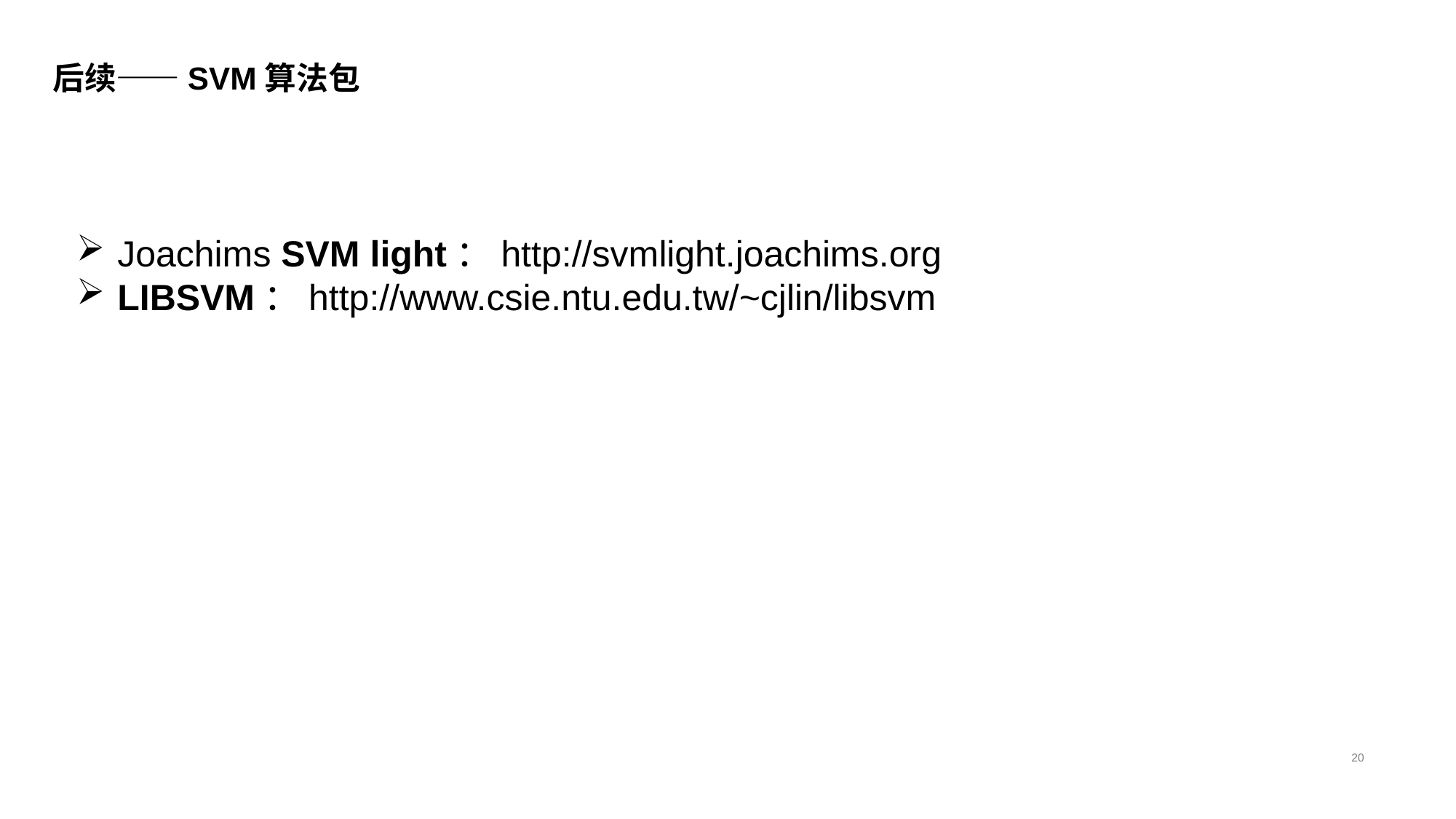

# 后续——SVM算法包
Joachims SVM light：http://svmlight.joachims.org
LIBSVM：http://www.csie.ntu.edu.tw/~cjlin/libsvm
20